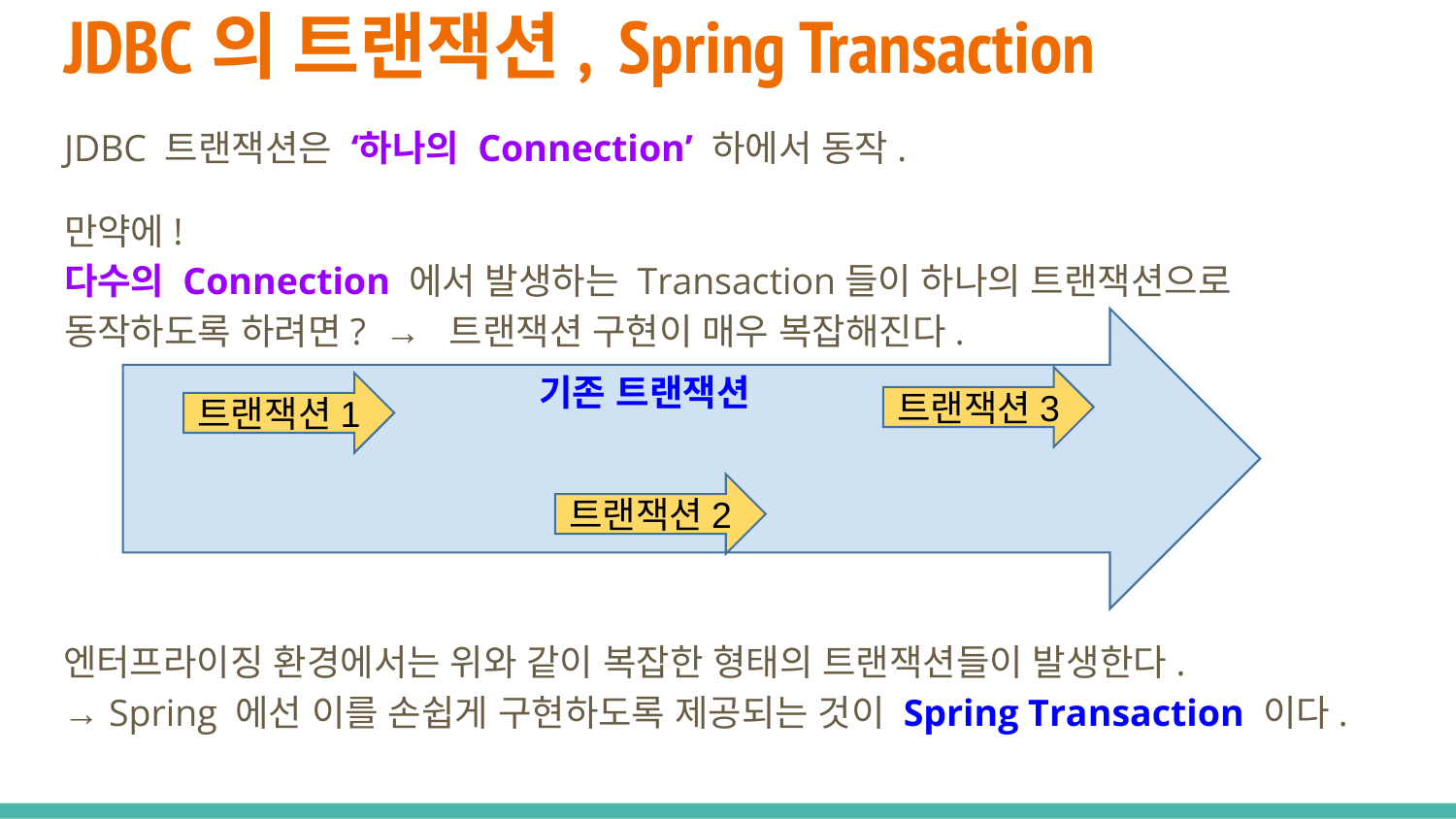

# JDBC의 트랜잭션,  Spring Transaction
JDBC 트랜잭션은  ‘하나의 Connection’ 하에서 동작.
만약에!
다수의 Connection 에서 발생하는 Transaction들이 하나의 트랜잭션으로 동작하도록 하려면?  →  트랜잭션 구현이 매우 복잡해진다.
기존 트랜잭션
트랜잭션3
트랜잭션1
트랜잭션2
엔터프라이징 환경에서는 위와 같이 복잡한 형태의 트랜잭션들이 발생한다.
→ Spring 에선 이를 손쉽게 구현하도록 제공되는 것이 Spring Transaction 이다.